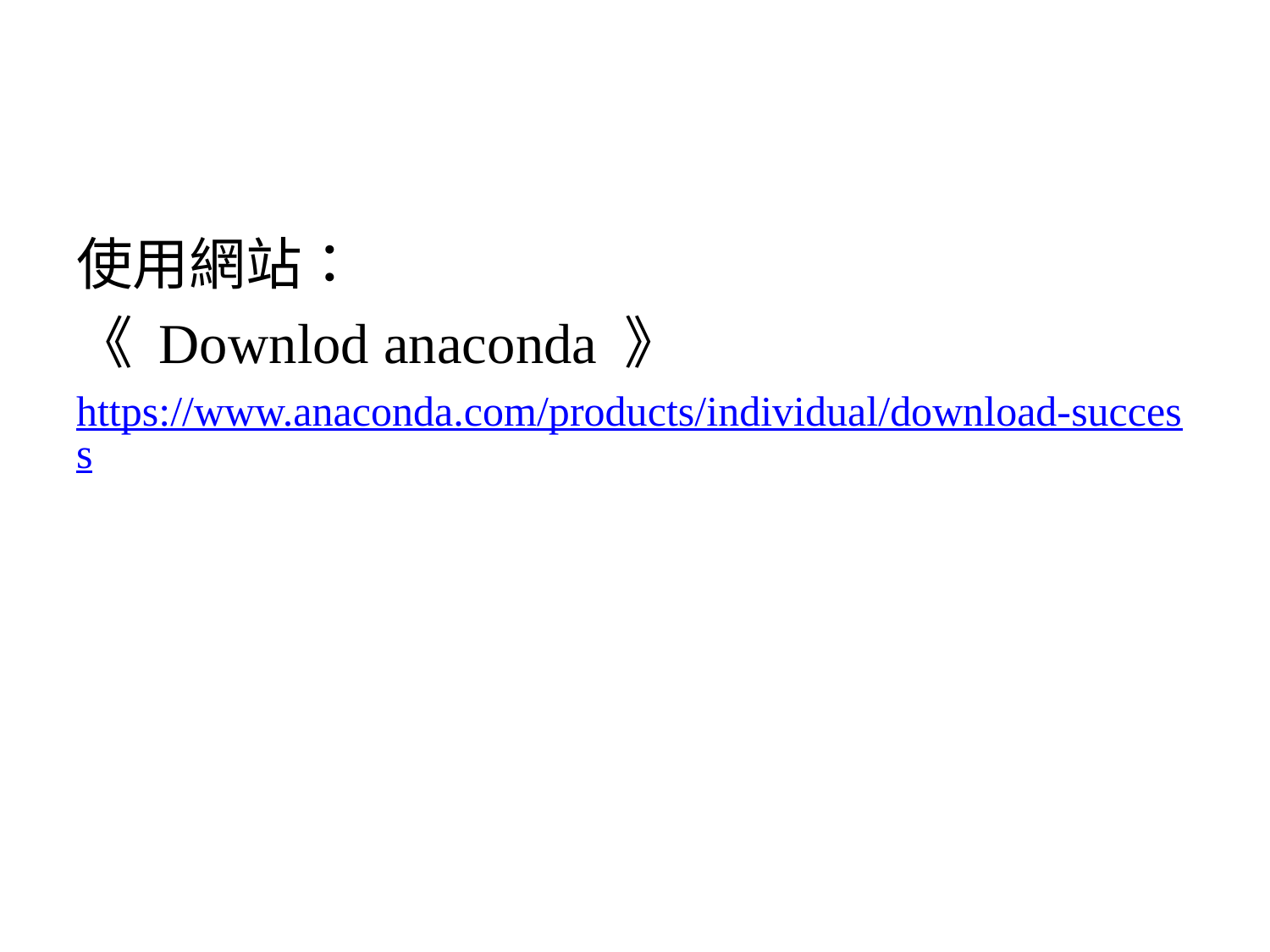

#
使用網站：
《 Downlod anaconda 》
https://www.anaconda.com/products/individual/download-success